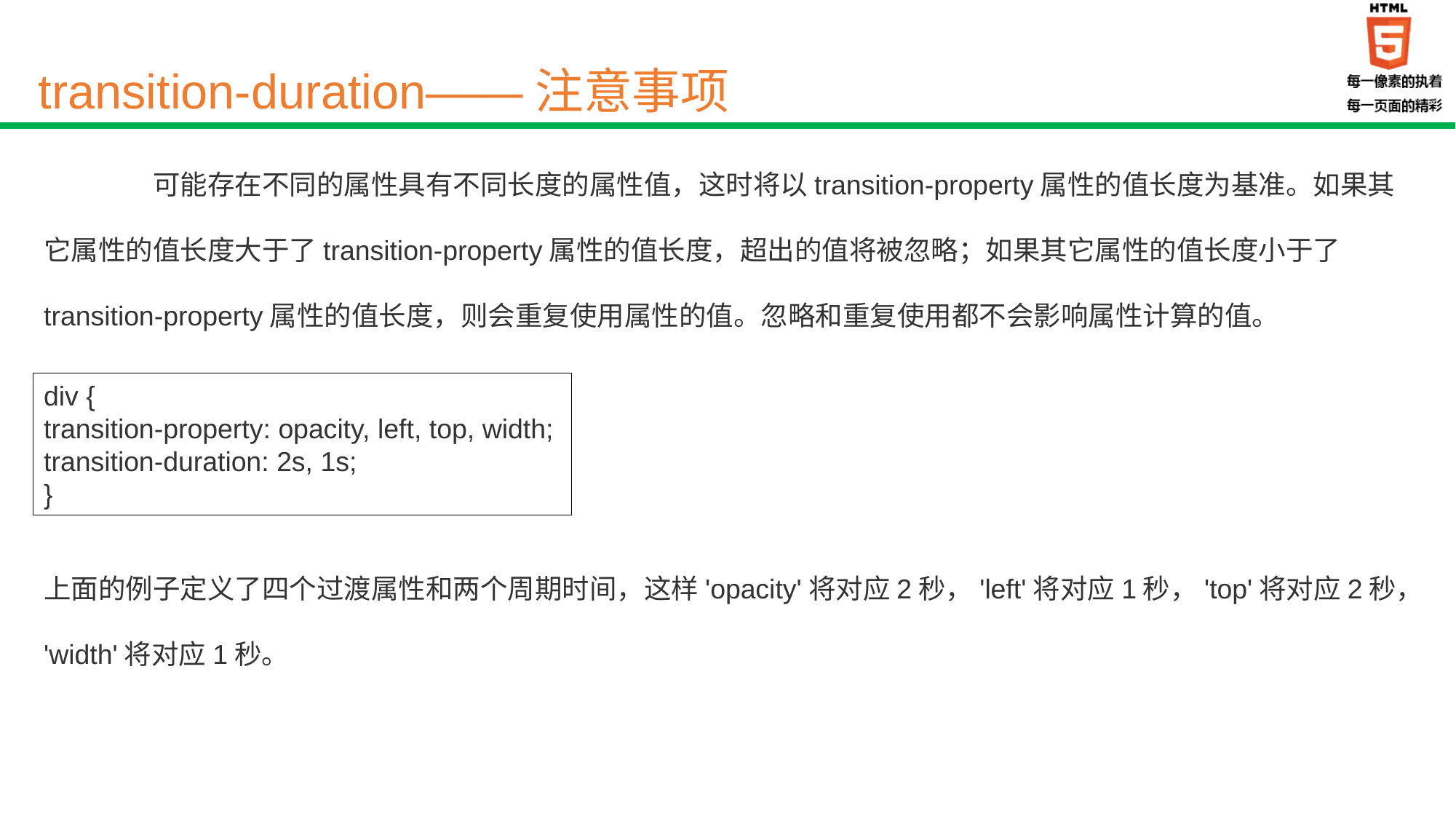

transition-duration——注意事项
	可能存在不同的属性具有不同长度的属性值，这时将以transition-property属性的值长度为基准。如果其

它属性的值长度大于了transition-property属性的值长度，超出的值将被忽略；如果其它属性的值长度小于了

transition-property属性的值长度，则会重复使用属性的值。忽略和重复使用都不会影响属性计算的值。
div {
transition-property: opacity, left, top, width;
transition-duration: 2s, 1s;
}
上面的例子定义了四个过渡属性和两个周期时间，这样'opacity'将对应2秒，'left'将对应1秒，'top'将对应2秒，

'width'将对应1秒。